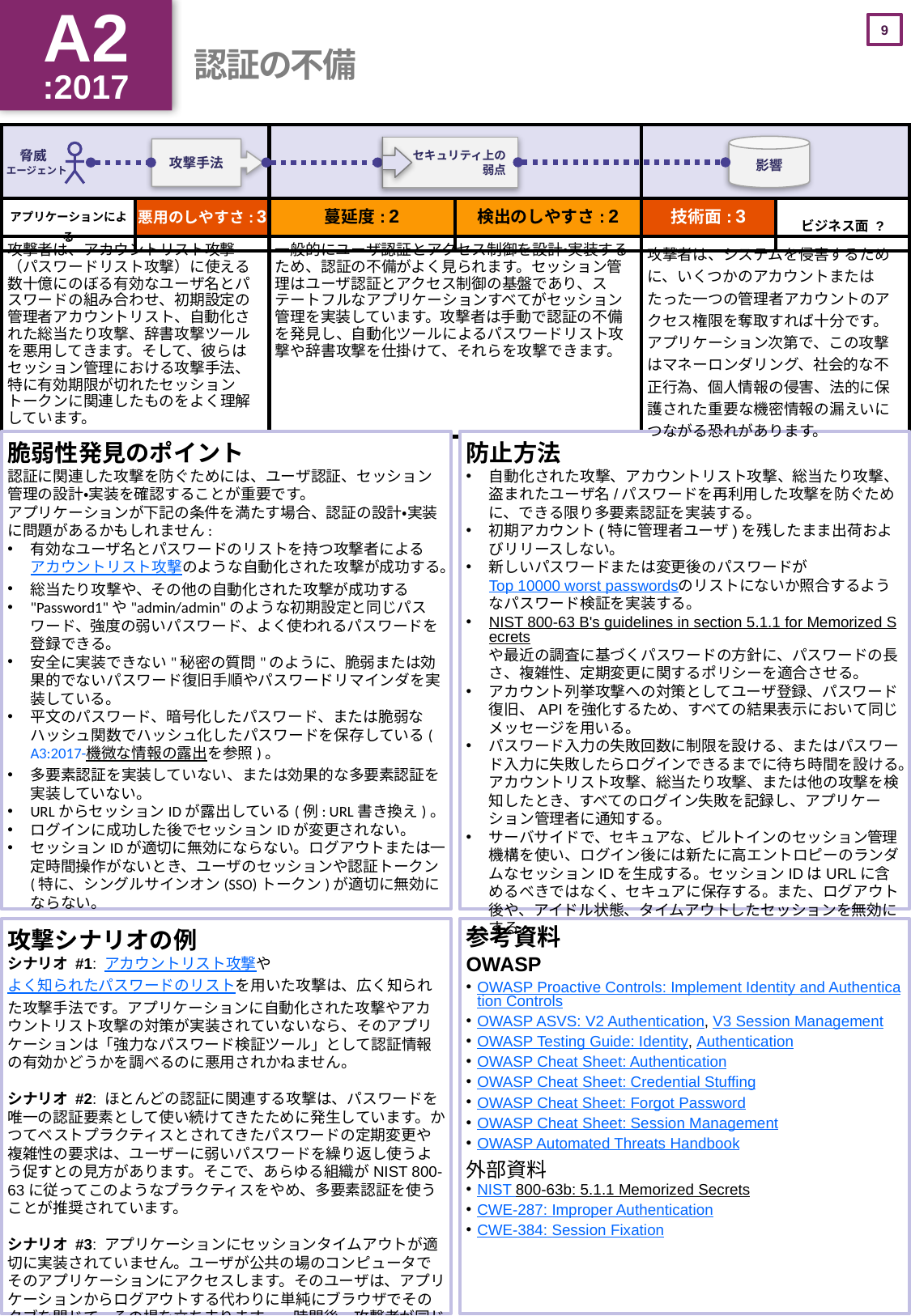

A2
:2017
# 認証の不備
|  |  |  |  |  |  |
| --- | --- | --- | --- | --- | --- |
|  | 悪用のしやすさ: 3 | 蔓延度: 2 | 検出のしやすさ: 2 | 技術面: 3 |  |
| 攻撃者は、アカウントリスト攻撃（パスワードリスト攻撃）に使える数十億にのぼる有効なユーザ名とパスワードの組み合わせ、初期設定の管理者アカウントリスト、自動化された総当たり攻撃、辞書攻撃ツールを悪用してきます。そして、彼らはセッション管理における攻撃手法、特に有効期限が切れたセッショントークンに関連したものをよく理解しています。 |  | 一般的にユーザ認証とアクセス制御を設計・実装するため、認証の不備がよく見られます。セッション管理はユーザ認証とアクセス制御の基盤であり、ステートフルなアプリケーションすべてがセッション管理を実装しています。攻撃者は手動で認証の不備を発見し、自動化ツールによるパスワードリスト攻撃や辞書攻撃を仕掛けて、それらを攻撃できます。 |  | 攻撃者は、システムを侵害するために、いくつかのアカウントまたはたった一つの管理者アカウントのアクセス権限を奪取すれば十分です。アプリケーション次第で、この攻撃はマネーロンダリング、社会的な不正行為、個人情報の侵害、法的に保護された重要な機密情報の漏えいにつながる恐れがあります。 |  |
脆弱性発見のポイント
認証に関連した攻撃を防ぐためには、ユーザ認証、セッション管理の設計・実装を確認することが重要です。
アプリケーションが下記の条件を満たす場合、認証の設計・実装に問題があるかもしれません:
有効なユーザ名とパスワードのリストを持つ攻撃者によるアカウントリスト攻撃のような自動化された攻撃が成功する。
総当たり攻撃や、その他の自動化された攻撃が成功する
"Password1"や"admin/admin"のような初期設定と同じパスワード、強度の弱いパスワード、よく使われるパスワードを登録できる。
安全に実装できない"秘密の質問"のように、脆弱または効果的でないパスワード復旧手順やパスワードリマインダを実装している。
平文のパスワード、暗号化したパスワード、または脆弱なハッシュ関数でハッシュ化したパスワードを保存している(A3:2017-機微な情報の露出を参照)。
多要素認証を実装していない、または効果的な多要素認証を実装していない。
URLからセッションIDが露出している(例: URL書き換え)。
ログインに成功した後でセッションIDが変更されない。
セッションIDが適切に無効にならない。ログアウトまたは一定時間操作がないとき、ユーザのセッションや認証トークン(特に、シングルサインオン(SSO)トークン)が適切に無効にならない。
防止方法
自動化された攻撃、アカウントリスト攻撃、総当たり攻撃、盗まれたユーザ名/パスワードを再利用した攻撃を防ぐために、できる限り多要素認証を実装する。
初期アカウント(特に管理者ユーザ)を残したまま出荷およびリリースしない。
新しいパスワードまたは変更後のパスワードがTop 10000 worst passwordsのリストにないか照合するようなパスワード検証を実装する。
NIST 800-63 B's guidelines in section 5.1.1 for Memorized Secretsや最近の調査に基づくパスワードの方針に、パスワードの長さ、複雑性、定期変更に関するポリシーを適合させる。
アカウント列挙攻撃への対策としてユーザ登録、パスワード復旧、APIを強化するため、すべての結果表示において同じメッセージを用いる。
パスワード入力の失敗回数に制限を設ける、またはパスワード入力に失敗したらログインできるまでに待ち時間を設ける。アカウントリスト攻撃、総当たり攻撃、または他の攻撃を検知したとき、すべてのログイン失敗を記録し、アプリケーション管理者に通知する。
サーバサイドで、セキュアな、ビルトインのセッション管理機構を使い、ログイン後には新たに高エントロピーのランダムなセッションIDを生成する。セッションIDはURLに含めるべきではなく、セキュアに保存する。また、ログアウト後や、アイドル状態、タイムアウトしたセッションを無効にする。
攻撃シナリオの例
シナリオ #1: アカウントリスト攻撃やよく知られたパスワードのリストを用いた攻撃は、広く知られた攻撃手法です。アプリケーションに自動化された攻撃やアカウントリスト攻撃の対策が実装されていないなら、そのアプリケーションは「強力なパスワード検証ツール」として認証情報の有効かどうかを調べるのに悪用されかねません。
シナリオ #2: ほとんどの認証に関連する攻撃は、パスワードを唯一の認証要素として使い続けてきたために発生しています。かつてベストプラクティスとされてきたパスワードの定期変更や複雑性の要求は、ユーザーに弱いパスワードを繰り返し使うよう促すとの見方があります。そこで、あらゆる組織がNIST 800-63に従ってこのようなプラクティスをやめ、多要素認証を使うことが推奨されています。

シナリオ #3: アプリケーションにセッションタイムアウトが適切に実装されていません。ユーザが公共の場のコンピュータでそのアプリケーションにアクセスします。そのユーザは、アプリケーションからログアウトする代わりに単純にブラウザでそのタブを閉じて、その場を立ち去ります。一時間後、攻撃者が同じコンピュータでブラウザを起動すると、まだそのユーザでログインしたままになっています。
参考資料
OWASP
OWASP Proactive Controls: Implement Identity and Authentication Controls
OWASP ASVS: V2 Authentication, V3 Session Management
OWASP Testing Guide: Identity, Authentication
OWASP Cheat Sheet: Authentication
OWASP Cheat Sheet: Credential Stuffing
OWASP Cheat Sheet: Forgot Password
OWASP Cheat Sheet: Session Management
OWASP Automated Threats Handbook
外部資料
NIST 800-63b: 5.1.1 Memorized Secrets
CWE-287: Improper Authentication
CWE-384: Session Fixation